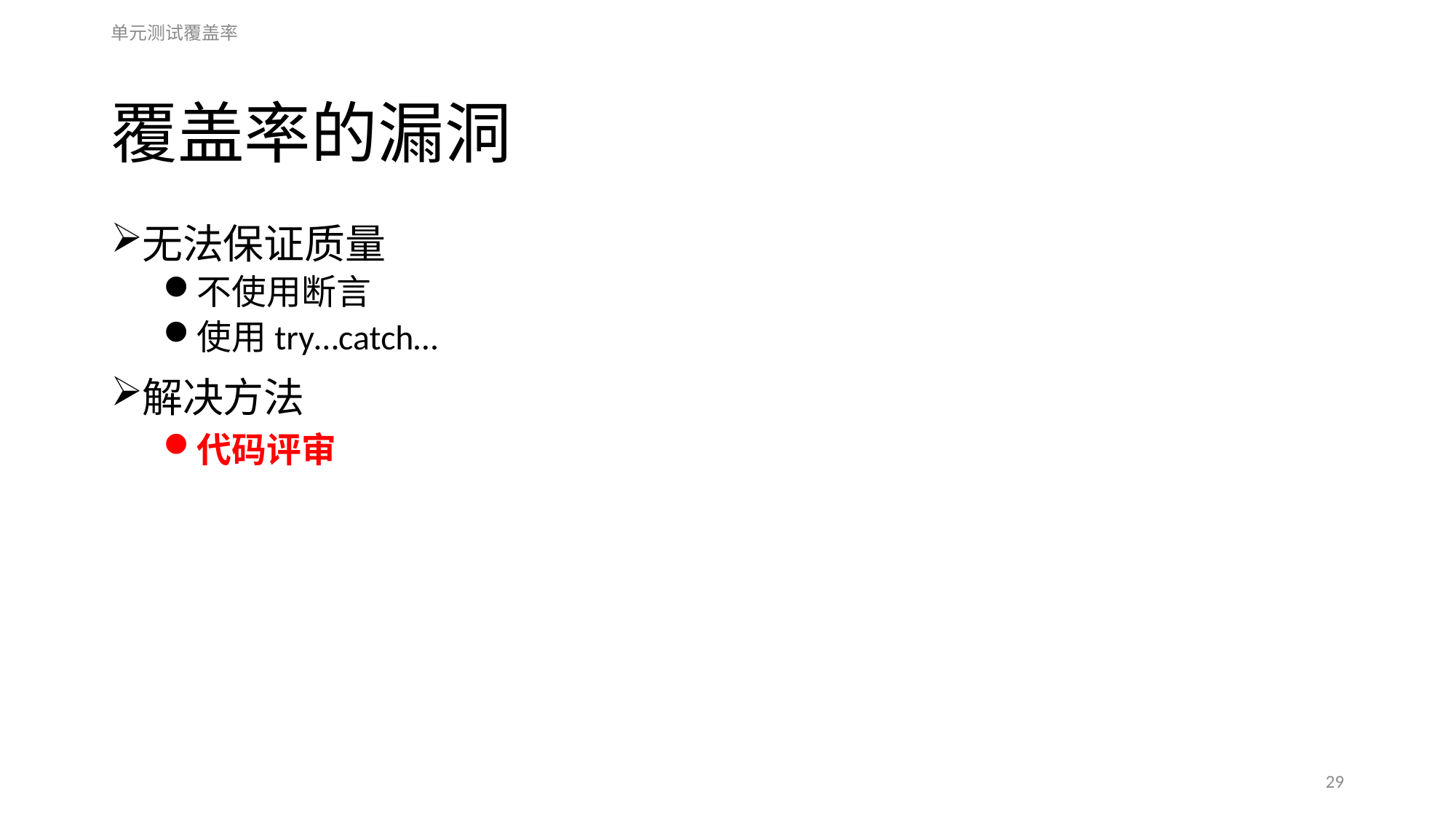

单元测试覆盖率
# 覆盖率的漏洞
无法保证质量
不使用断言
使用try…catch…
解决方法
代码评审
29